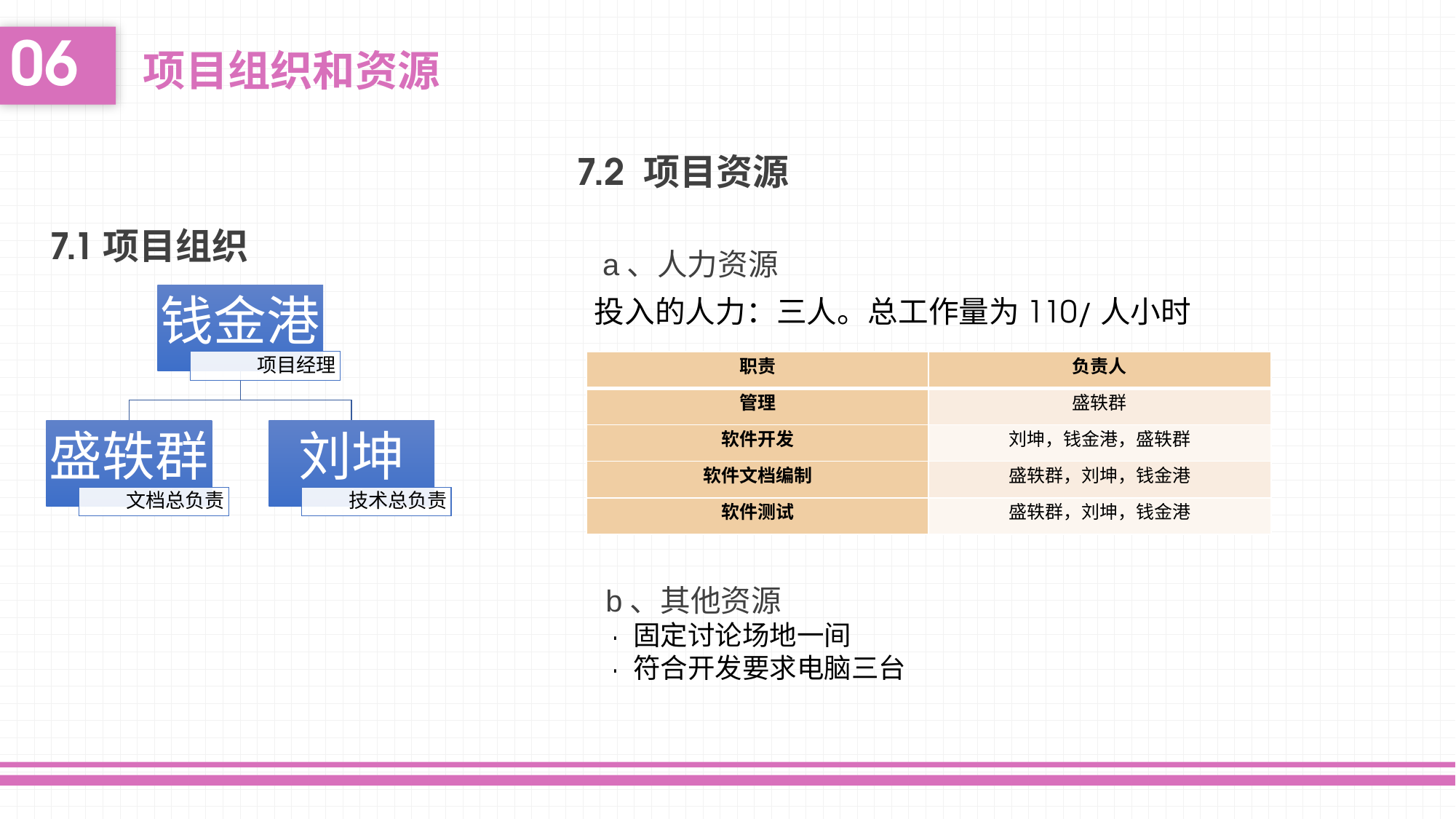

06
项目组织和资源
7.2 项目资源
7.1项目组织
 a、人力资源
投入的人力：三人。总工作量为110/人小时

钱金港
项目经理
盛轶群
文档总负责
刘坤
技术总负责
| 职责 | 负责人 |
| --- | --- |
| 管理 | 盛轶群 |
| 软件开发 | 刘坤，钱金港，盛轶群 |
| 软件文档编制 | 盛轶群，刘坤，钱金港 |
| 软件测试 | 盛轶群，刘坤，钱金港 |
 b、其他资源
  · 固定讨论场地一间
  · 符合开发要求电脑三台